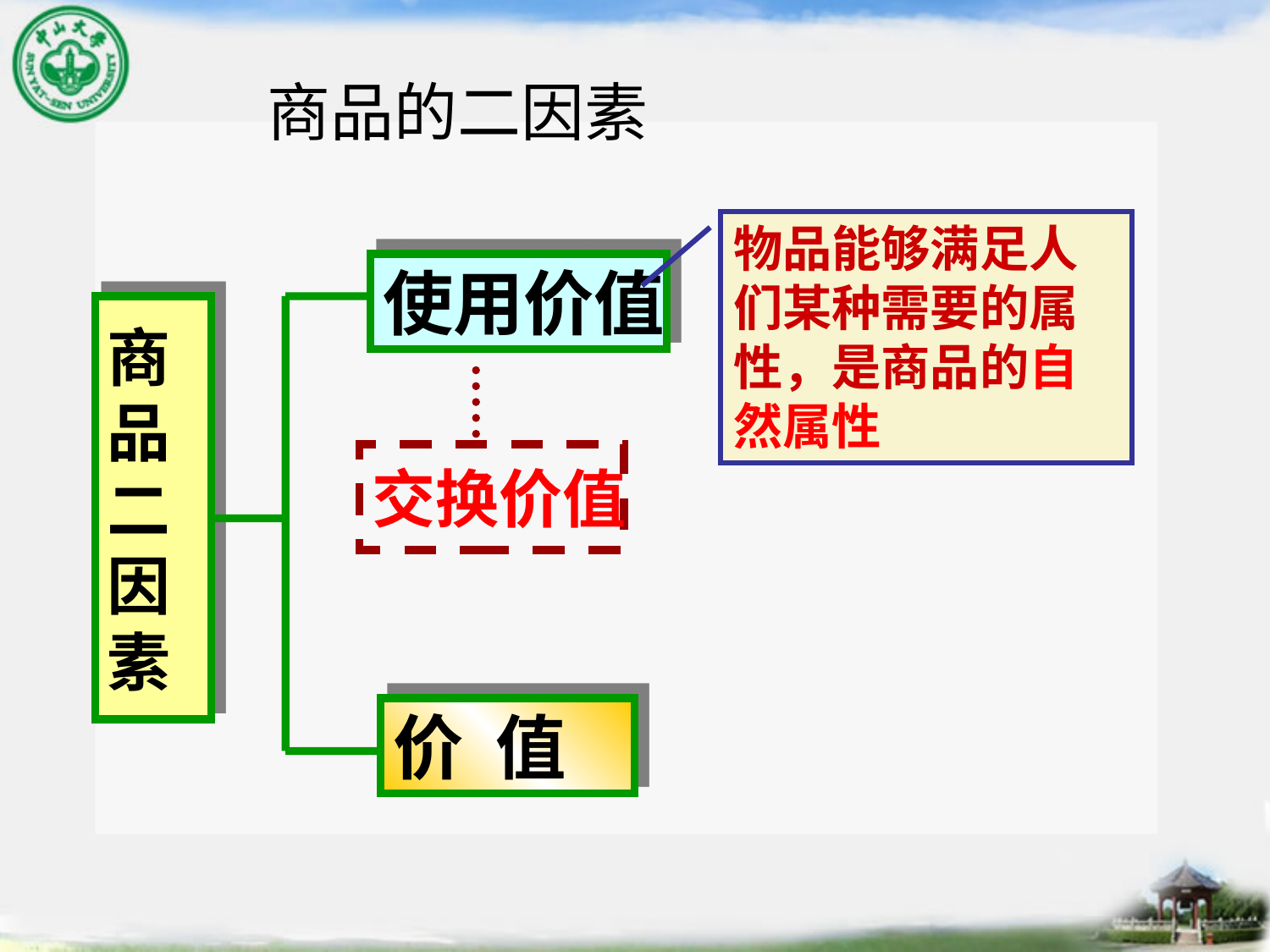

商品的二因素

物品能够满足人们某种需要的属性，是商品的自然属性
使用价值
商
品
二
因
素

交换价值

价  值